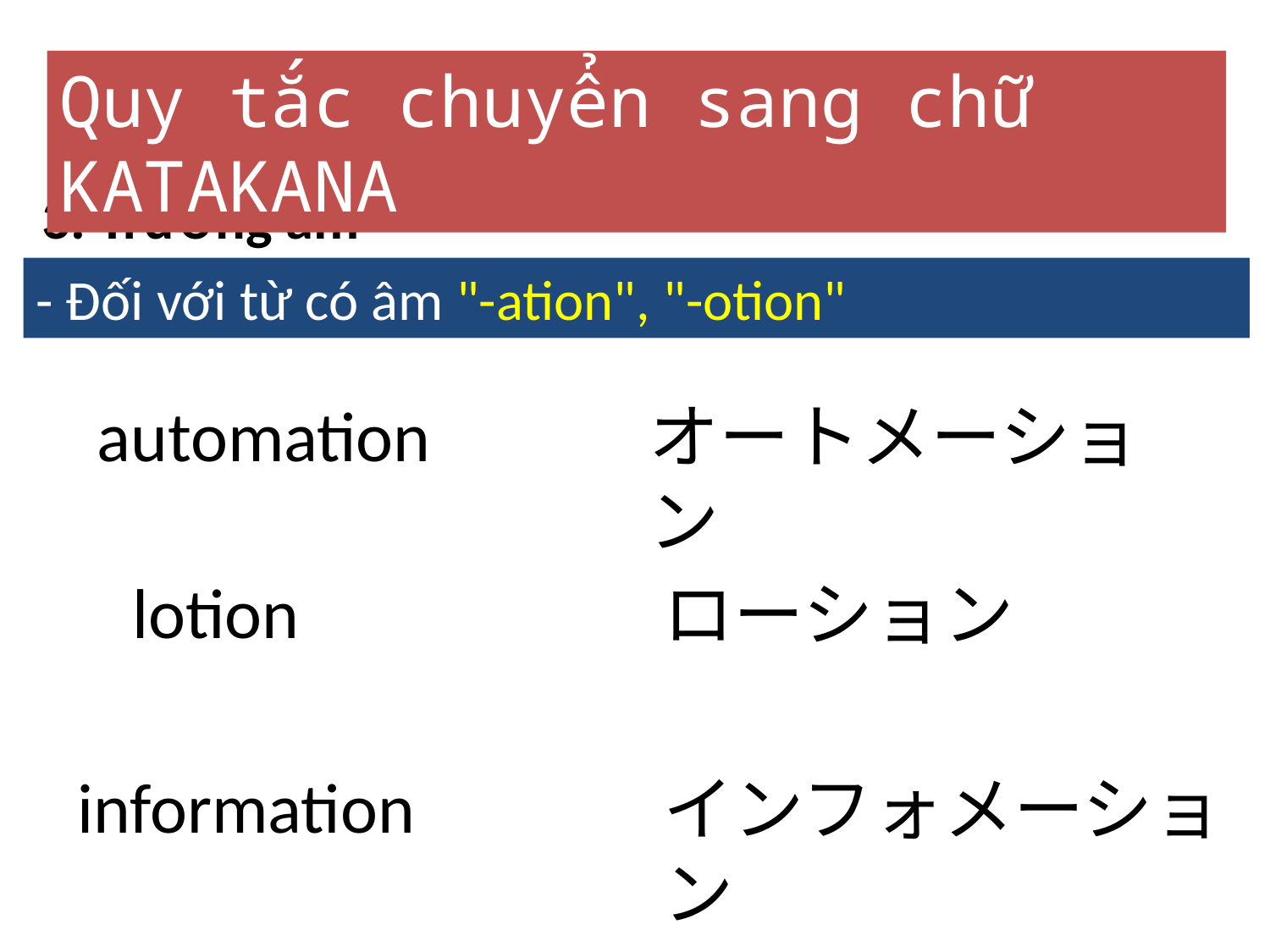

Quy tắc chuyển sang chữ KATAKANA
3. Trường âm
- Đối với từ có âm "-ation", "-otion"
automation
オートメーション
lotion
ローション
information
インフォメーション
11